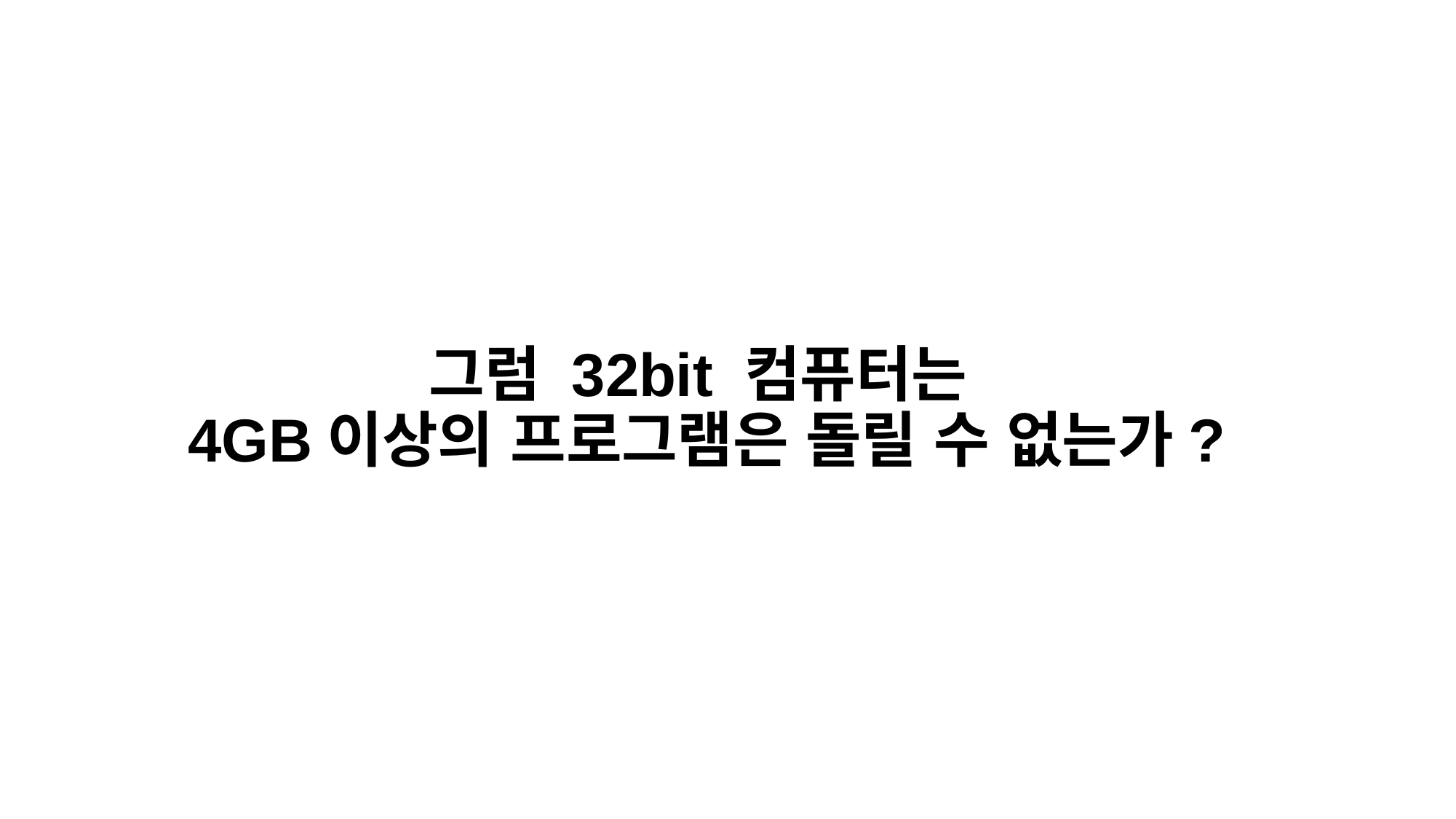

# 그럼 32bit 컴퓨터는 4GB이상의 프로그램은 돌릴 수 없는가?